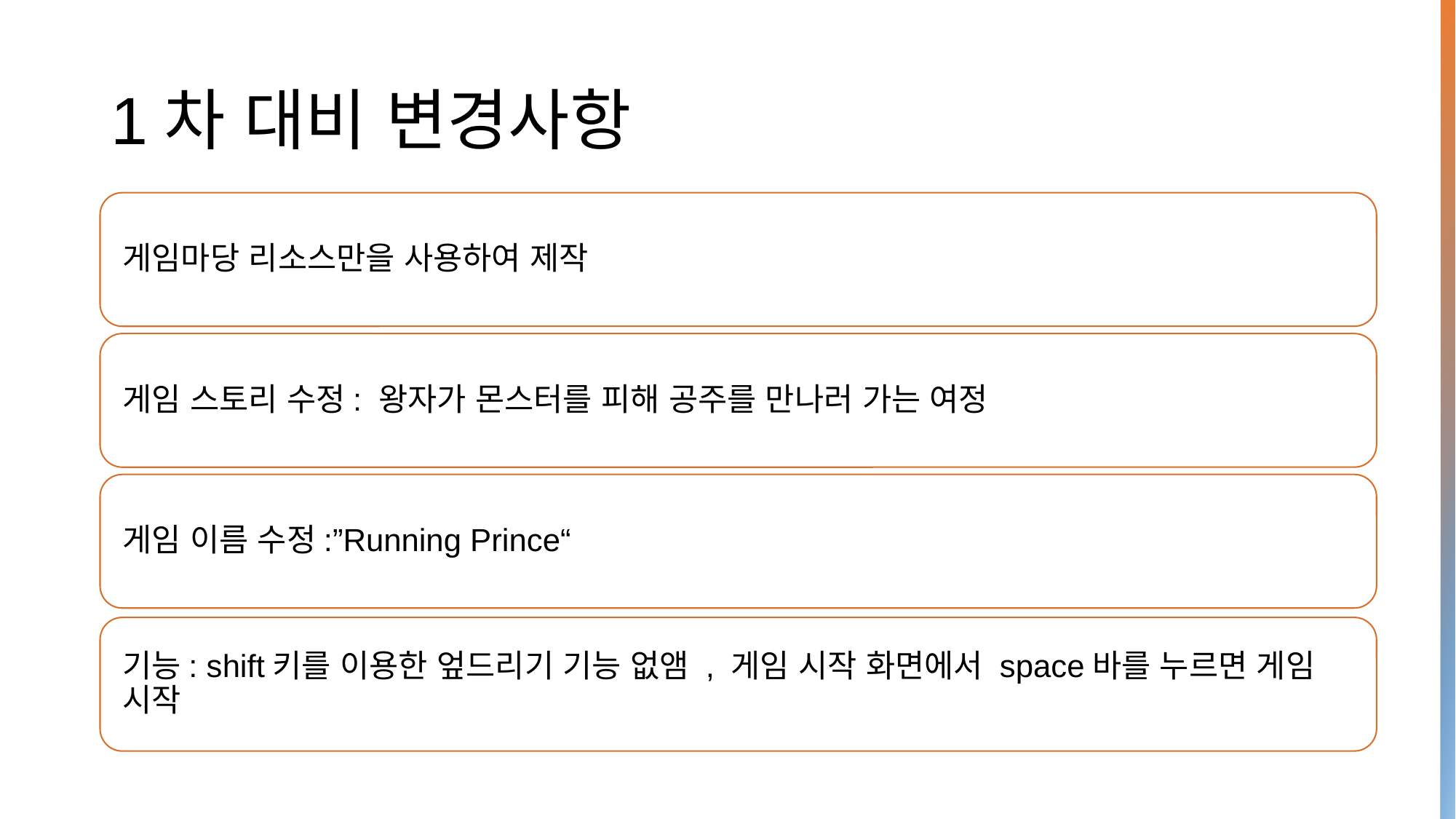

# 1차 대비 변경사항
게임마당 리소스만을 사용하여 제작
게임 스토리 수정: 왕자가 몬스터를 피해 공주를 만나러 가는 여정
게임 이름 수정:”Running Prince“
기능: shift키를 이용한 엎드리기 기능 없앰 , 게임 시작 화면에서 space바를 누르면 게임 시작